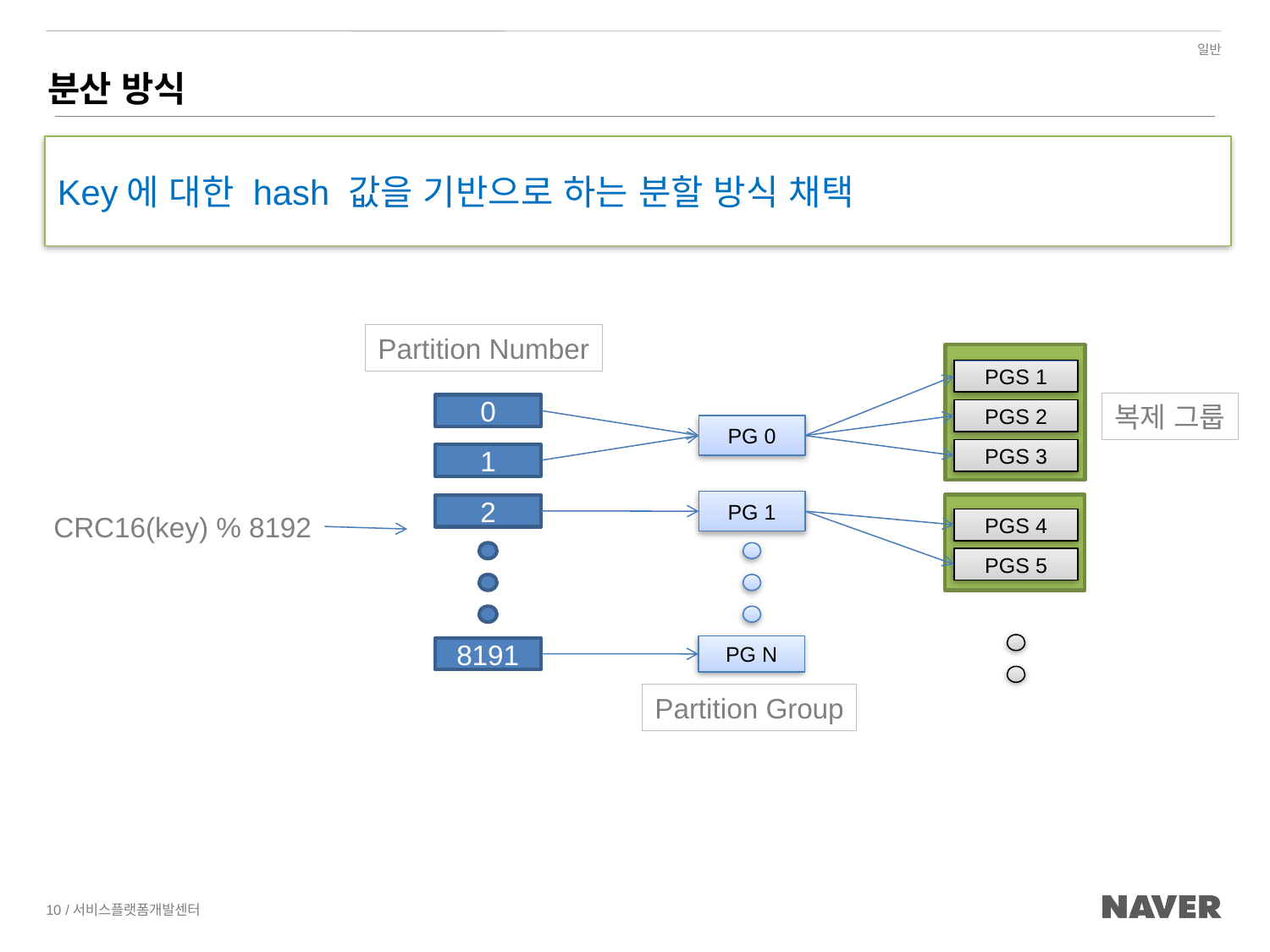

# 분산 방식
Key에 대한 hash 값을 기반으로 하는 분할 방식 채택
Partition Number

PGS 1
복제 그룹
0
PGS 2
PG 0
PGS 3
1
PG 1

2
CRC16(key) % 8192
PGS 4

PGS 5

PG N
8191

Partition Group